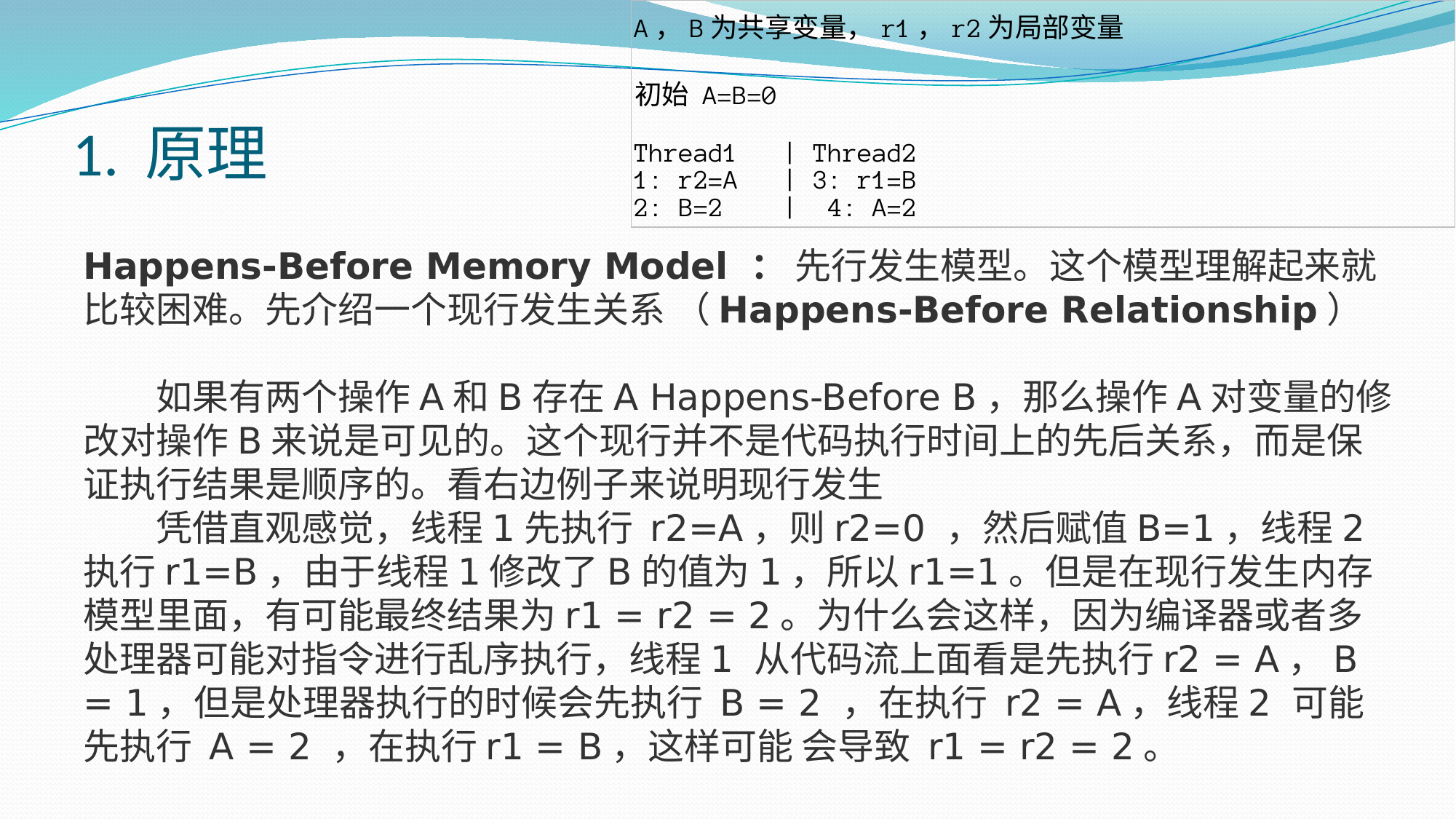

| A，B为共享变量，r1，r2为局部变量   初始 A=B=0   Thread1   | Thread2 1: r2=A   | 3: r1=B 2: B=2    |  4: A=2 |
| --- |
# 1. 原理
Happens-Before Memory Model ： 先行发生模型。这个模型理解起来就比较困难。先介绍一个现行发生关系 （Happens-Before Relationship）
　　如果有两个操作A和B存在A Happens-Before B，那么操作A对变量的修改对操作B来说是可见的。这个现行并不是代码执行时间上的先后关系，而是保证执行结果是顺序的。看右边例子来说明现行发生
　　凭借直观感觉，线程1先执行 r2=A，则r2=0 ，然后赋值B=1，线程2执行r1=B，由于线程1修改了B的值为1，所以r1=1。但是在现行发生内存模型里面，有可能最终结果为r1 = r2 = 2。为什么会这样，因为编译器或者多处理器可能对指令进行乱序执行，线程1 从代码流上面看是先执行r2 = A，B = 1，但是处理器执行的时候会先执行 B = 2 ，在执行 r2 = A，线程2 可能先执行 A = 2 ，在执行r1 = B，这样可能 会导致 r1 = r2 = 2。